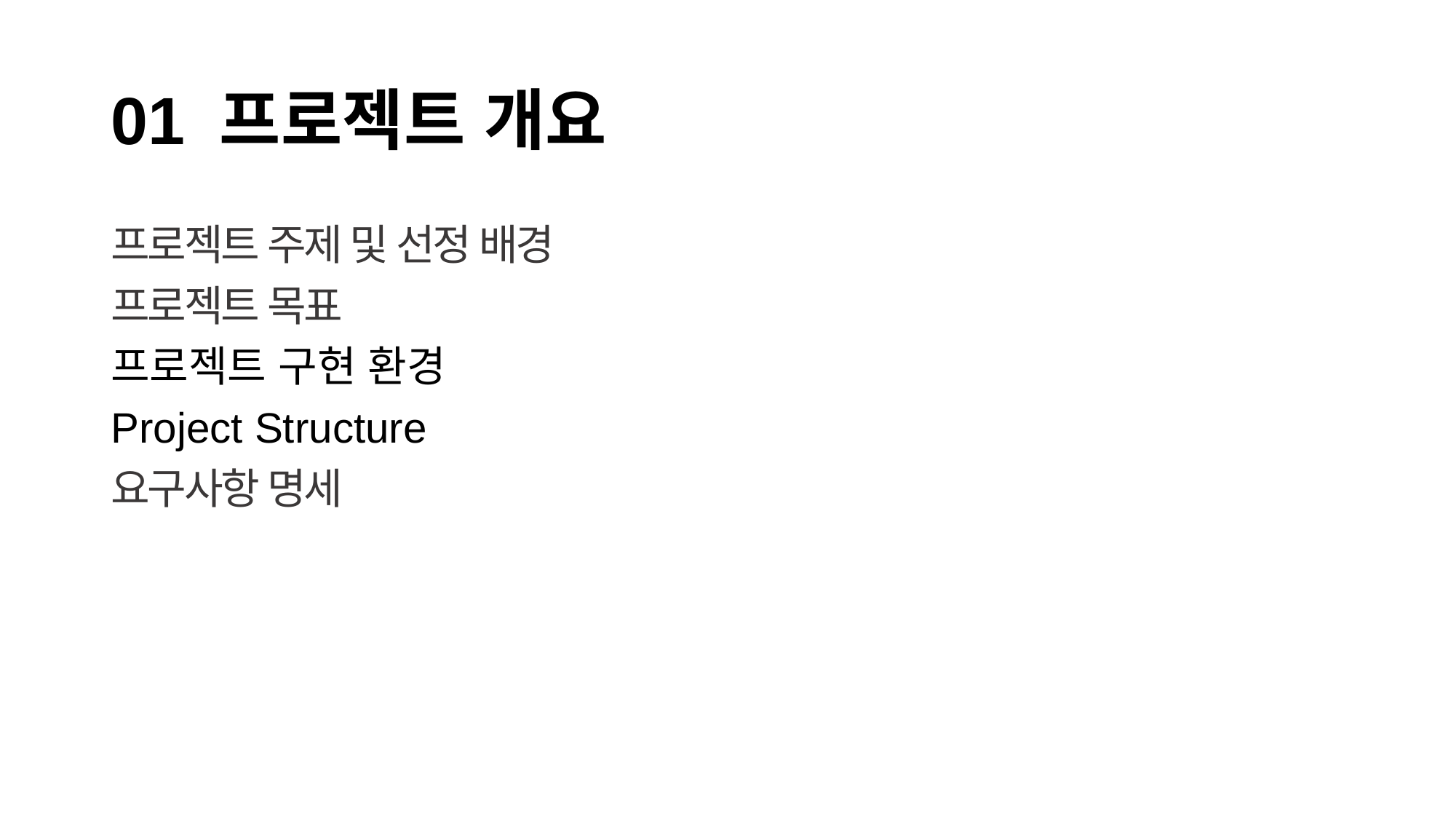

# 01 프로젝트 개요
프로젝트 주제 및 선정 배경
프로젝트 목표
프로젝트 구현 환경
Project Structure
요구사항 명세